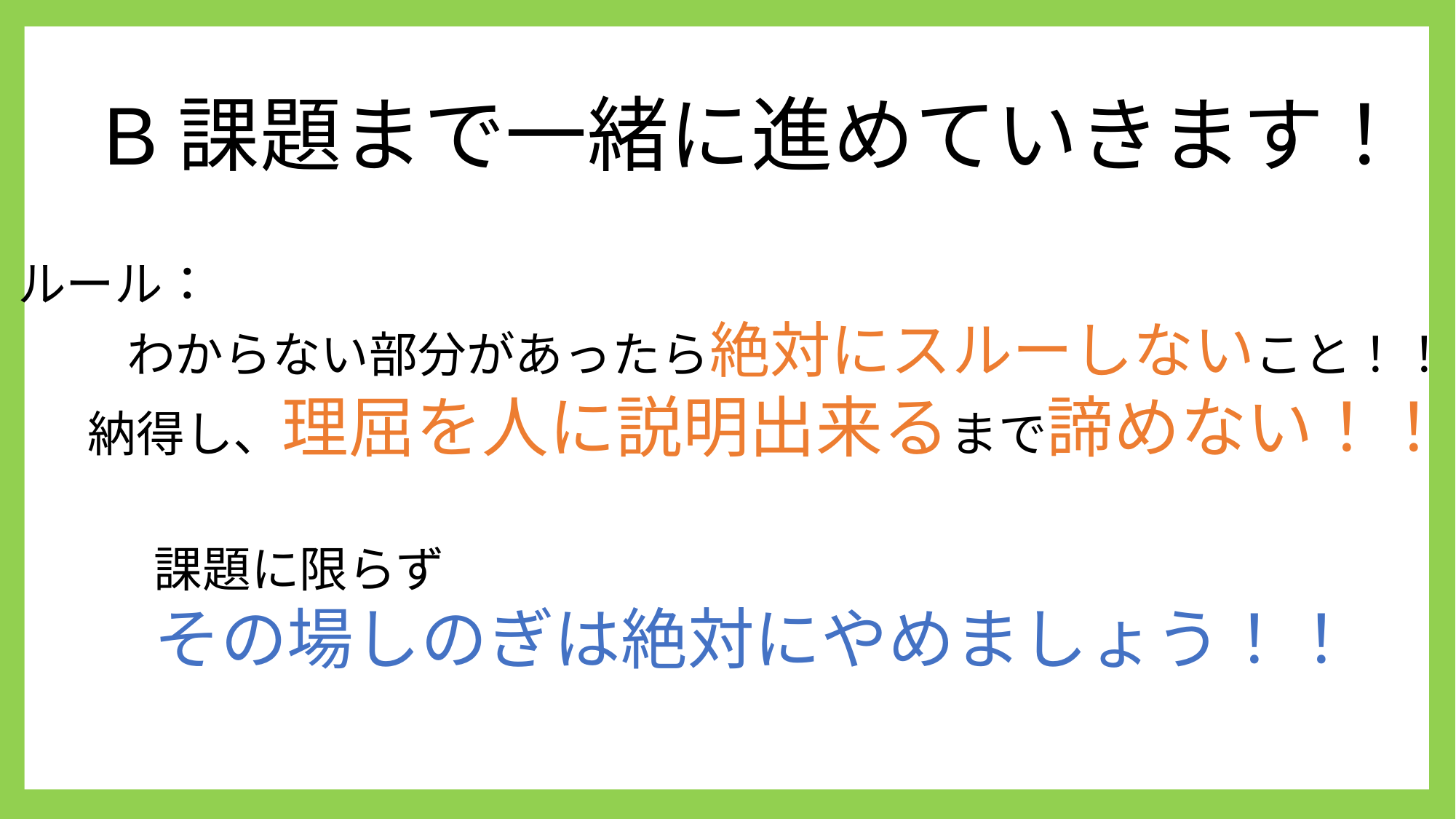

B課題まで一緒に進めていきます！
ルール：
	わからない部分があったら絶対にスルーしないこと！！
　  納得し、理屈を人に説明出来るまで諦めない！！
課題に限らず
その場しのぎは絶対にやめましょう！！